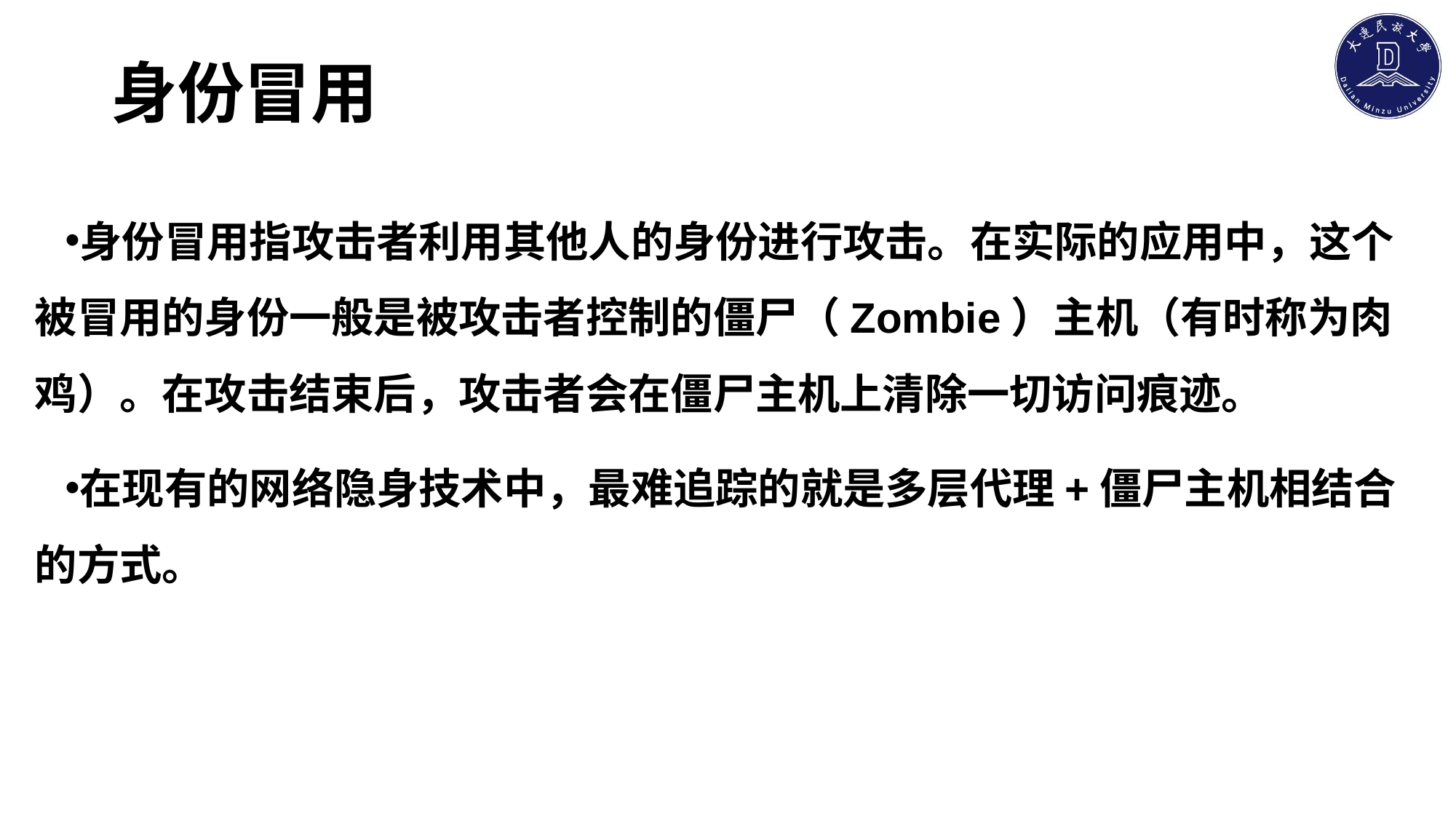

# 身份冒用
身份冒用指攻击者利用其他人的身份进行攻击。在实际的应用中，这个被冒用的身份一般是被攻击者控制的僵尸（Zombie）主机（有时称为肉鸡）。在攻击结束后，攻击者会在僵尸主机上清除一切访问痕迹。
在现有的网络隐身技术中，最难追踪的就是多层代理+僵尸主机相结合的方式。